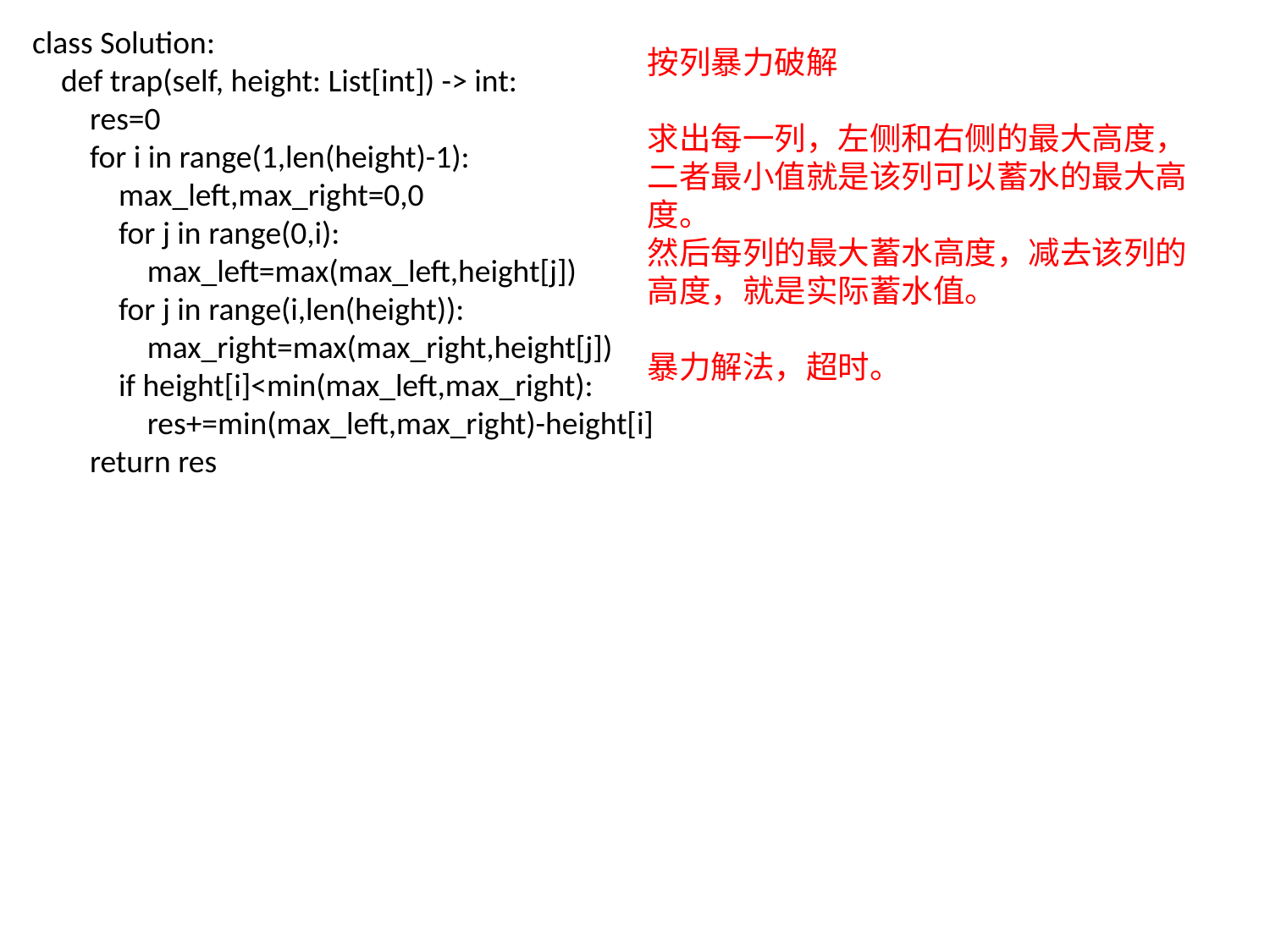

class Solution:
    def trap(self, height: List[int]) -> int:
        res=0
        for i in range(1,len(height)-1):
            max_left,max_right=0,0
            for j in range(0,i):
                max_left=max(max_left,height[j])
            for j in range(i,len(height)):
                max_right=max(max_right,height[j])
            if height[i]<min(max_left,max_right):
                res+=min(max_left,max_right)-height[i]
        return res
按列暴力破解

求出每一列，左侧和右侧的最大高度，二者最小值就是该列可以蓄水的最大高度。
然后每列的最大蓄水高度，减去该列的高度，就是实际蓄水值。

暴力解法，超时。